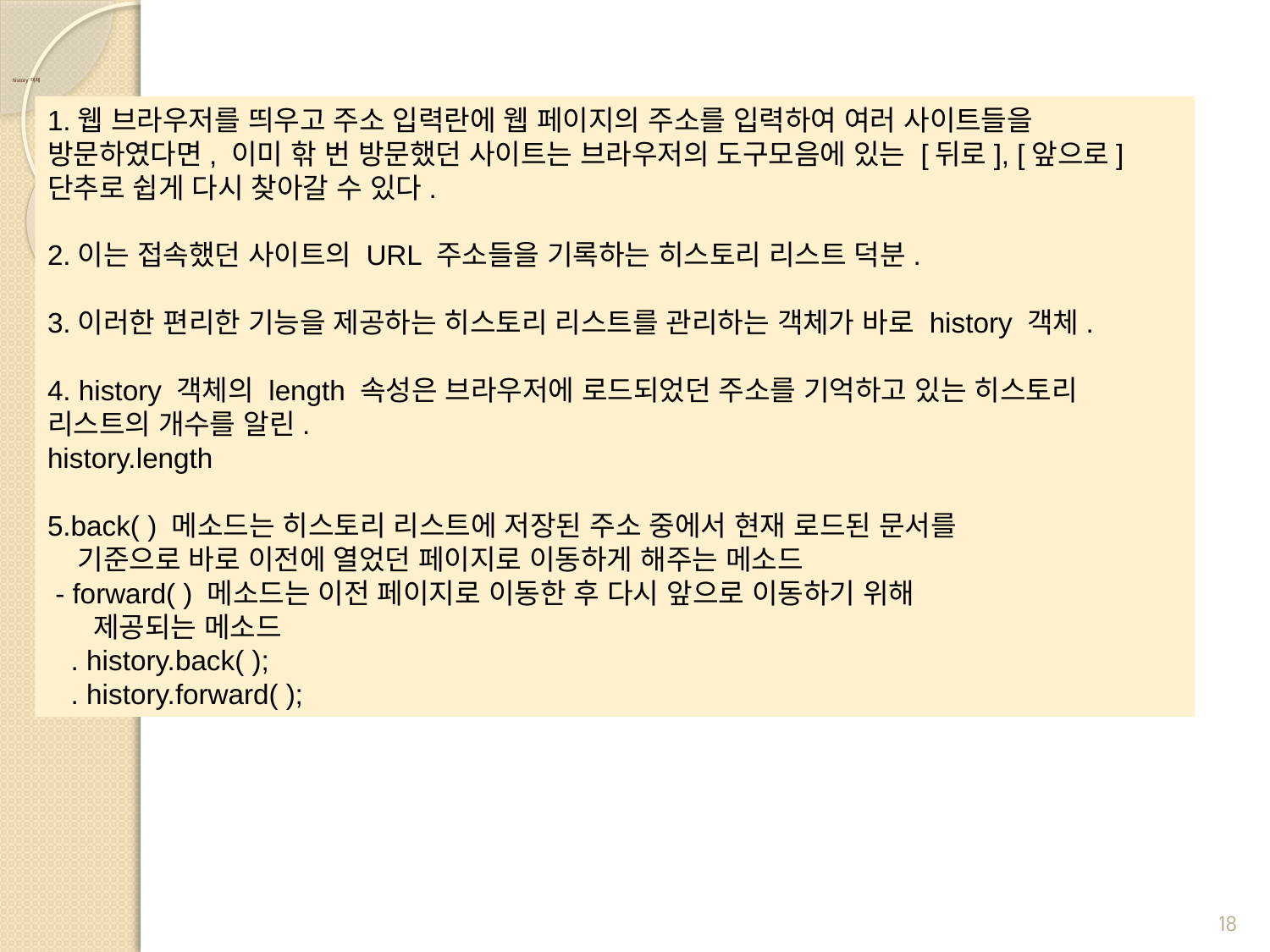

# history 객체
1.웹 브라우저를 띄우고 주소 입력란에 웹 페이지의 주소를 입력하여 여러 사이트들을 방문하였다면, 이미 핚 번 방문했던 사이트는 브라우저의 도구모음에 있는 [뒤로], [앞으로] 단추로 쉽게 다시 찾아갈 수 있다.

2.이는 접속했던 사이트의 URL 주소들을 기록하는 히스토리 리스트 덕분.

3.이러한 편리한 기능을 제공하는 히스토리 리스트를 관리하는 객체가 바로 history 객체.

4. history 객체의 length 속성은 브라우저에 로드되었던 주소를 기억하고 있는 히스토리 리스트의 개수를 알린.
history.length

5.back( ) 메소드는 히스토리 리스트에 저장된 주소 중에서 현재 로드된 문서를
   기준으로 바로 이전에 열었던 페이지로 이동하게 해주는 메소드
 - forward( ) 메소드는 이전 페이지로 이동한 후 다시 앞으로 이동하기 위해
     제공되는 메소드
   . history.back( );
   . history.forward( );
18